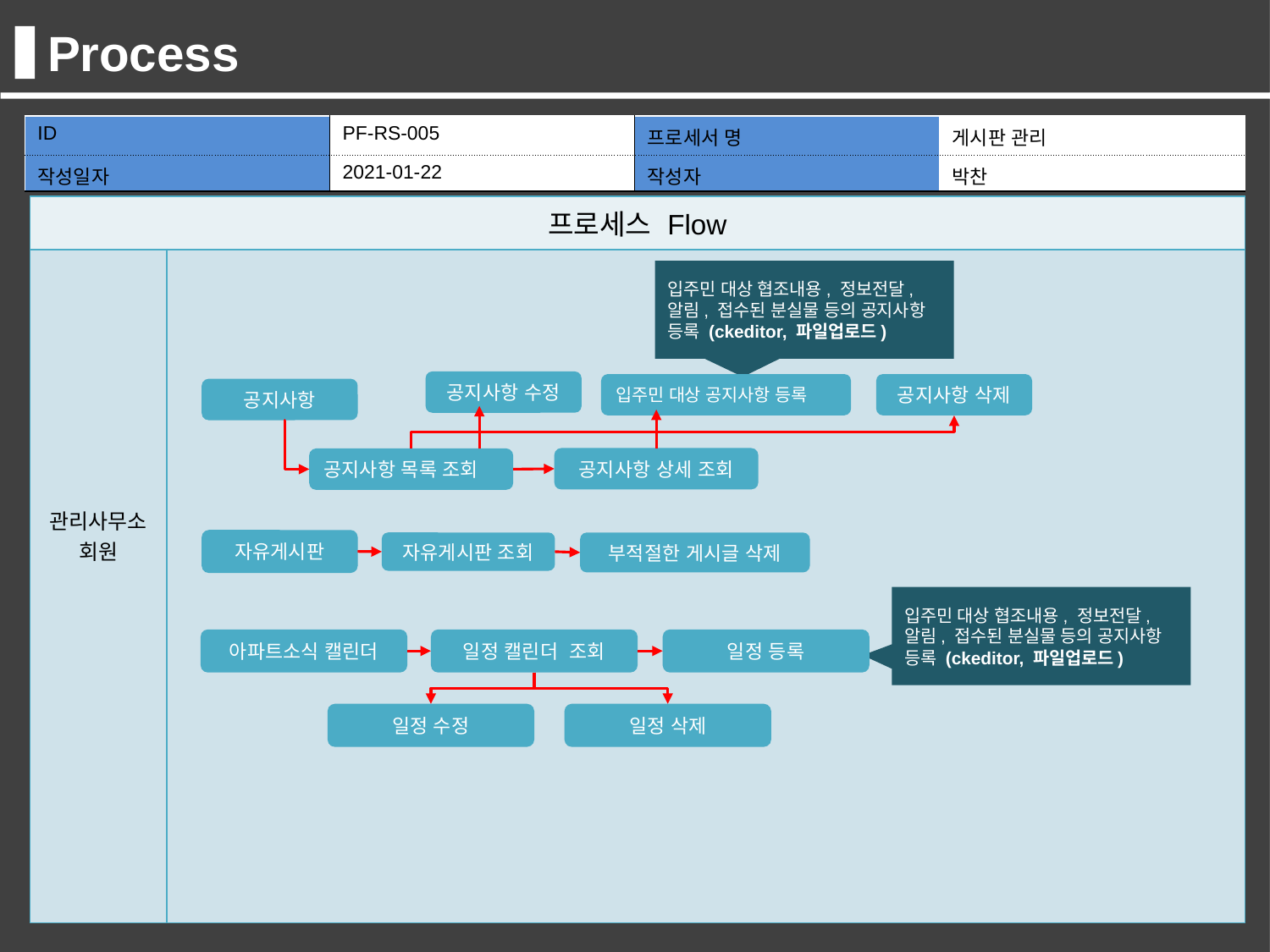

Process
Process

| ID | PF-RS-006 | 프로세서 명 | 최종합격자관리 |
| --- | --- | --- | --- |
| 작성일자 | 2016.05.11 | 작성자 | 김선도 |
| ID | PF-RS-005 | 프로세서 명 | 게시판 관리 |
| --- | --- | --- | --- |
| 작성일자 | 2021-01-22 | 작성자 | 박찬 |
| 프로세스 Flow |  |
| --- | --- |
| 관리자 교사 |  |
| 프로세스 Flow |  |
| --- | --- |
| 관리사무소 회원 |  |
입주민 대상 협조내용, 정보전달, 알림, 접수된 분실물 등의 공지사항 등록 (ckeditor, 파일업로드)
공지사항 수정
입주민 대상 공지사항 등록
공지사항 삭제
공지사항
공지사항 상세 조회
공지사항 목록 조회
1.면접 대상자 조회
자유게시판
자유게시판 조회
부적절한 게시글 삭제
입주민 대상 협조내용, 정보전달, 알림, 접수된 분실물 등의 공지사항 등록 (ckeditor, 파일업로드)
아파트소식 캘린더
일정 캘린더  조회
일정 등록
일정 수정
일정 삭제